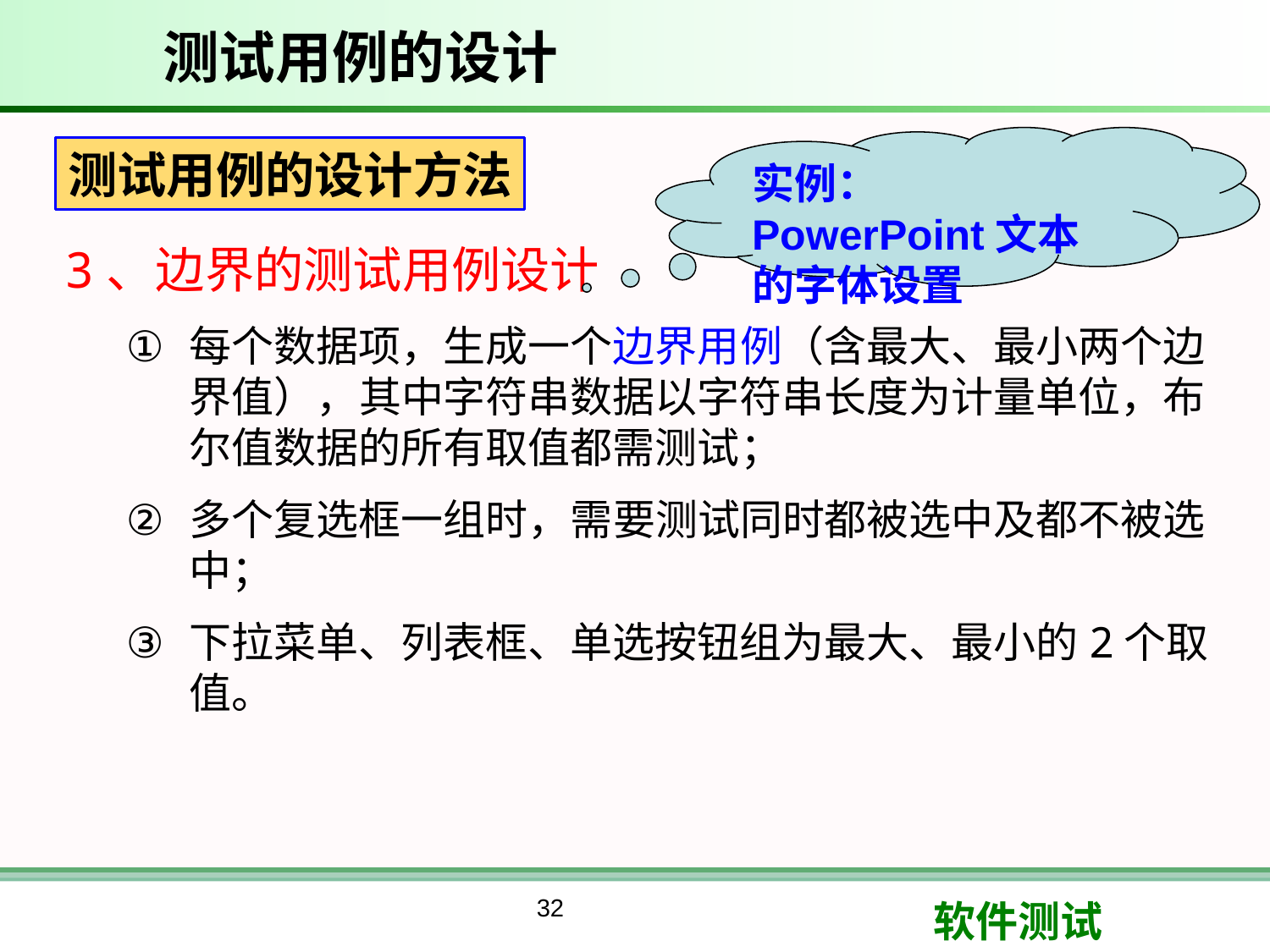

# 测试用例的设计
实例：PowerPoint文本的字体设置
测试用例的设计方法
3、边界的测试用例设计
每个数据项，生成一个边界用例（含最大、最小两个边界值），其中字符串数据以字符串长度为计量单位，布尔值数据的所有取值都需测试；
多个复选框一组时，需要测试同时都被选中及都不被选中；
下拉菜单、列表框、单选按钮组为最大、最小的2个取值。
32